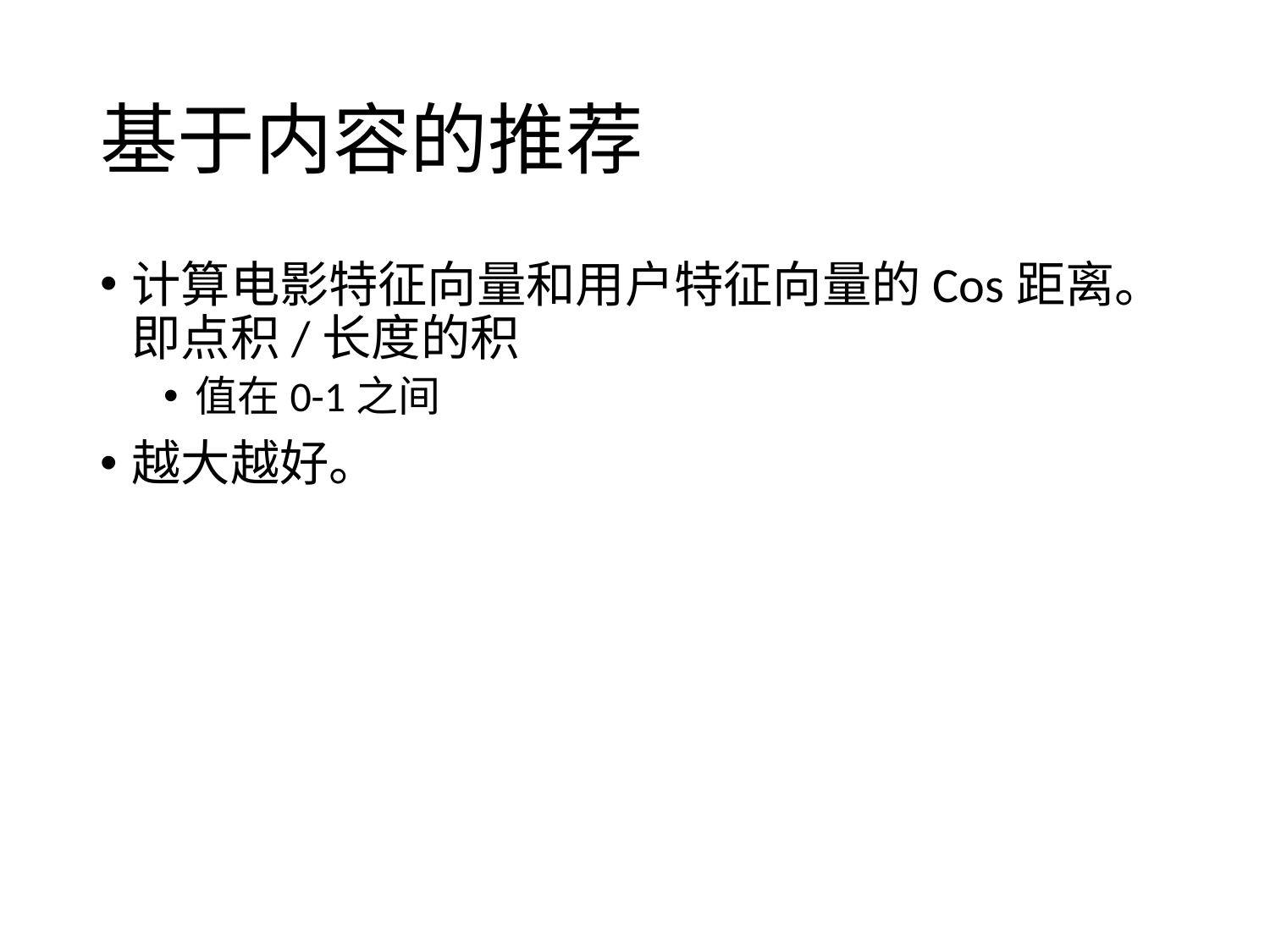

# 基于内容的推荐
计算电影特征向量和用户特征向量的Cos距离。即点积/长度的积
值在0-1之间
越大越好。